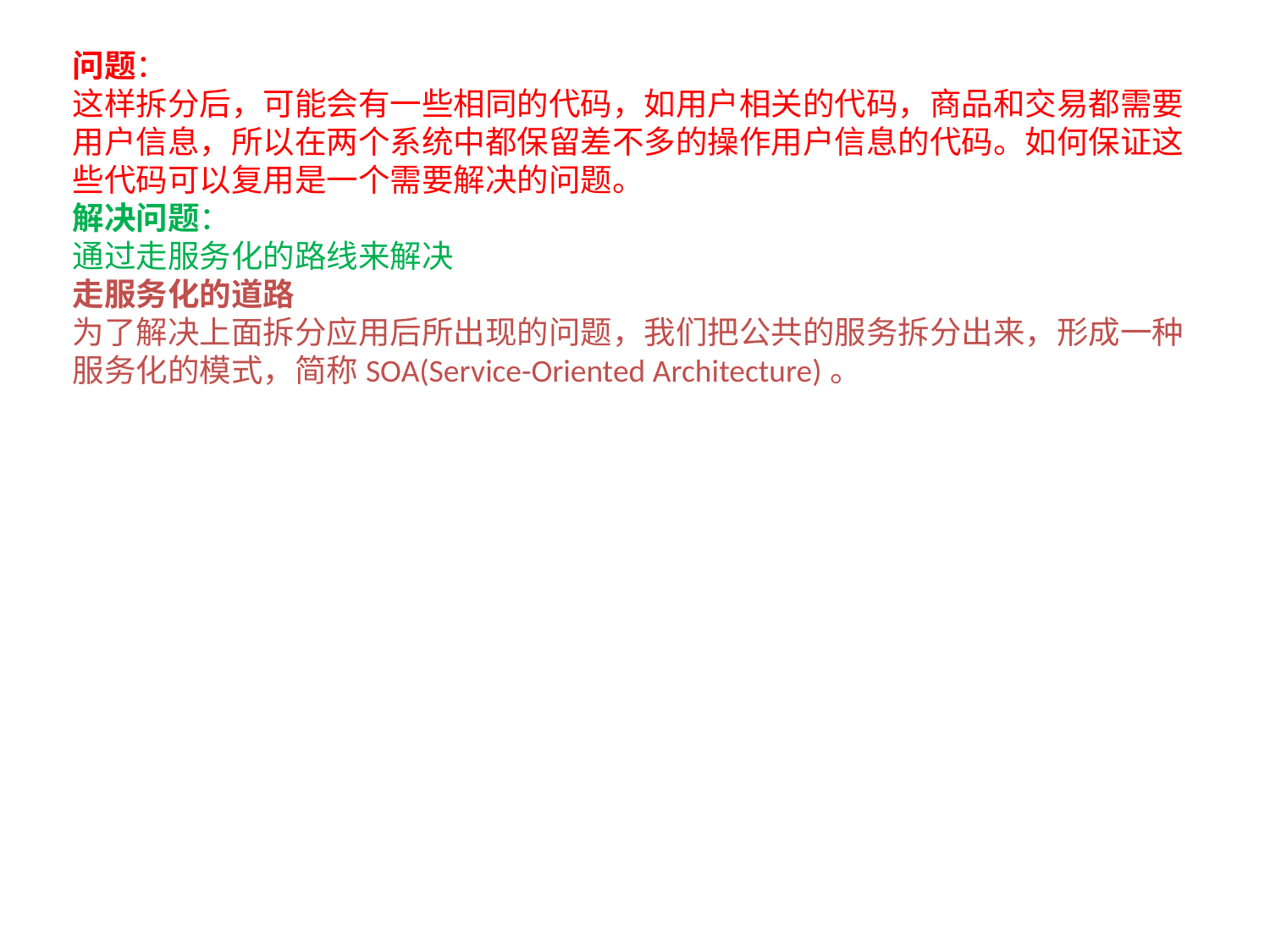

问题：
这样拆分后，可能会有一些相同的代码，如用户相关的代码，商品和交易都需要用户信息，所以在两个系统中都保留差不多的操作用户信息的代码。如何保证这些代码可以复用是一个需要解决的问题。
解决问题：
通过走服务化的路线来解决
走服务化的道路
为了解决上面拆分应用后所出现的问题，我们把公共的服务拆分出来，形成一种服务化的模式，简称SOA(Service-Oriented Architecture)。